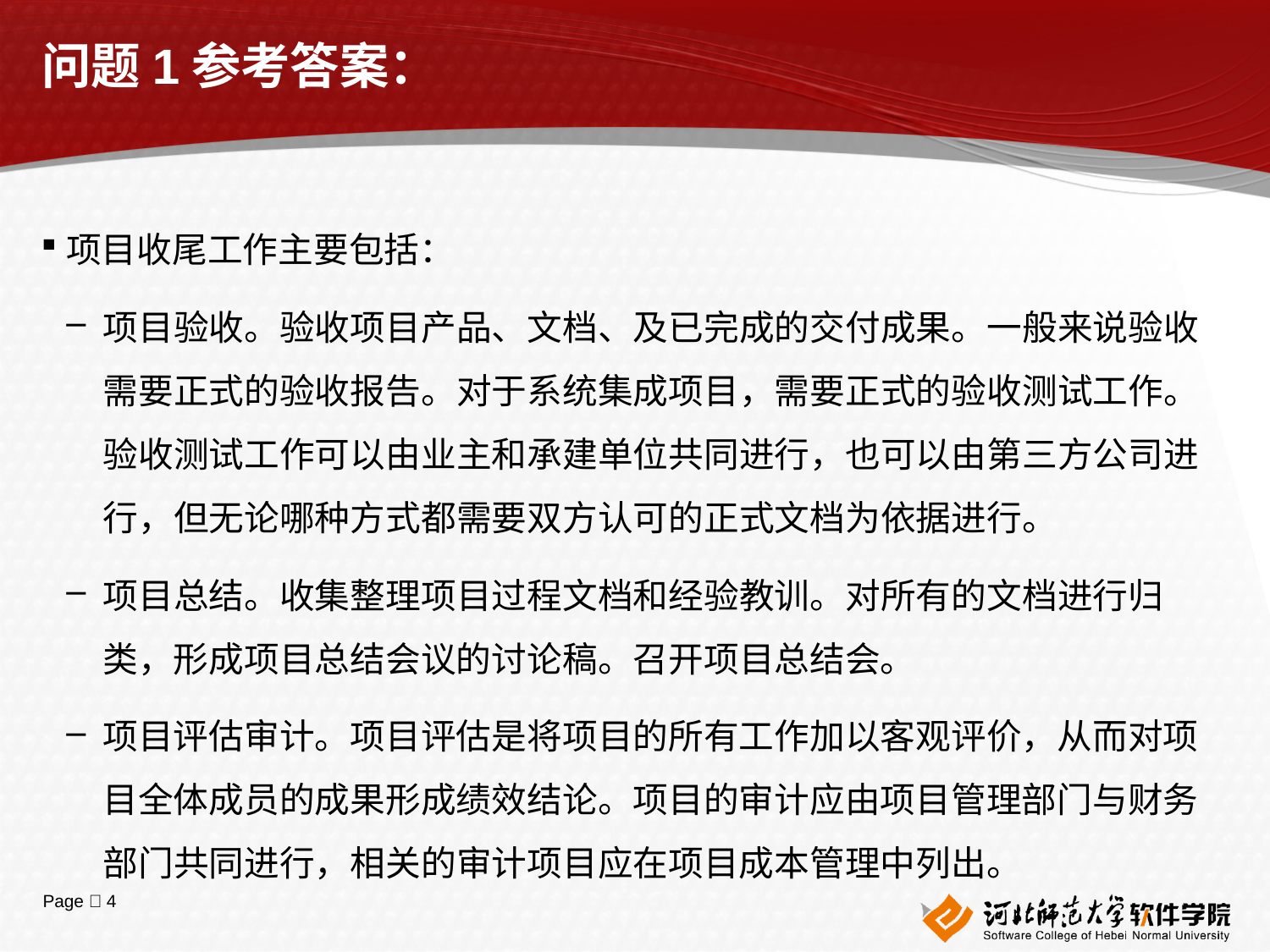

# 问题1参考答案：
项目收尾工作主要包括：
项目验收。验收项目产品、文档、及已完成的交付成果。一般来说验收需要正式的验收报告。对于系统集成项目，需要正式的验收测试工作。验收测试工作可以由业主和承建单位共同进行，也可以由第三方公司进行，但无论哪种方式都需要双方认可的正式文档为依据进行。
项目总结。收集整理项目过程文档和经验教训。对所有的文档进行归类，形成项目总结会议的讨论稿。召开项目总结会。
项目评估审计。项目评估是将项目的所有工作加以客观评价，从而对项目全体成员的成果形成绩效结论。项目的审计应由项目管理部门与财务部门共同进行，相关的审计项目应在项目成本管理中列出。